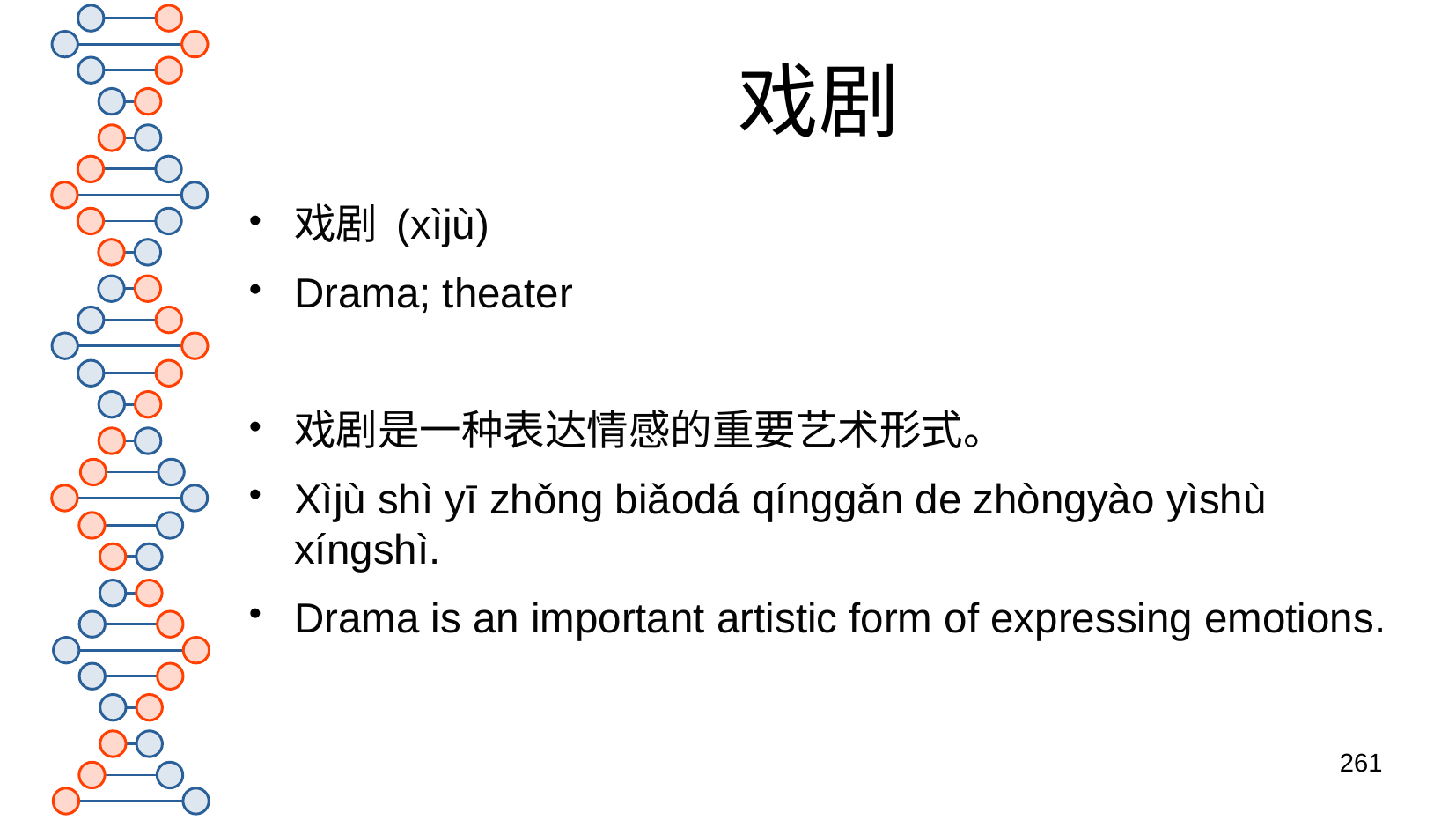

# 戏剧
戏剧 (xìjù)
Drama; theater

戏剧是一种表达情感的重要艺术形式。
Xìjù shì yī zhǒng biǎodá qínggǎn de zhòngyào yìshù xíngshì.
Drama is an important artistic form of expressing emotions.

261